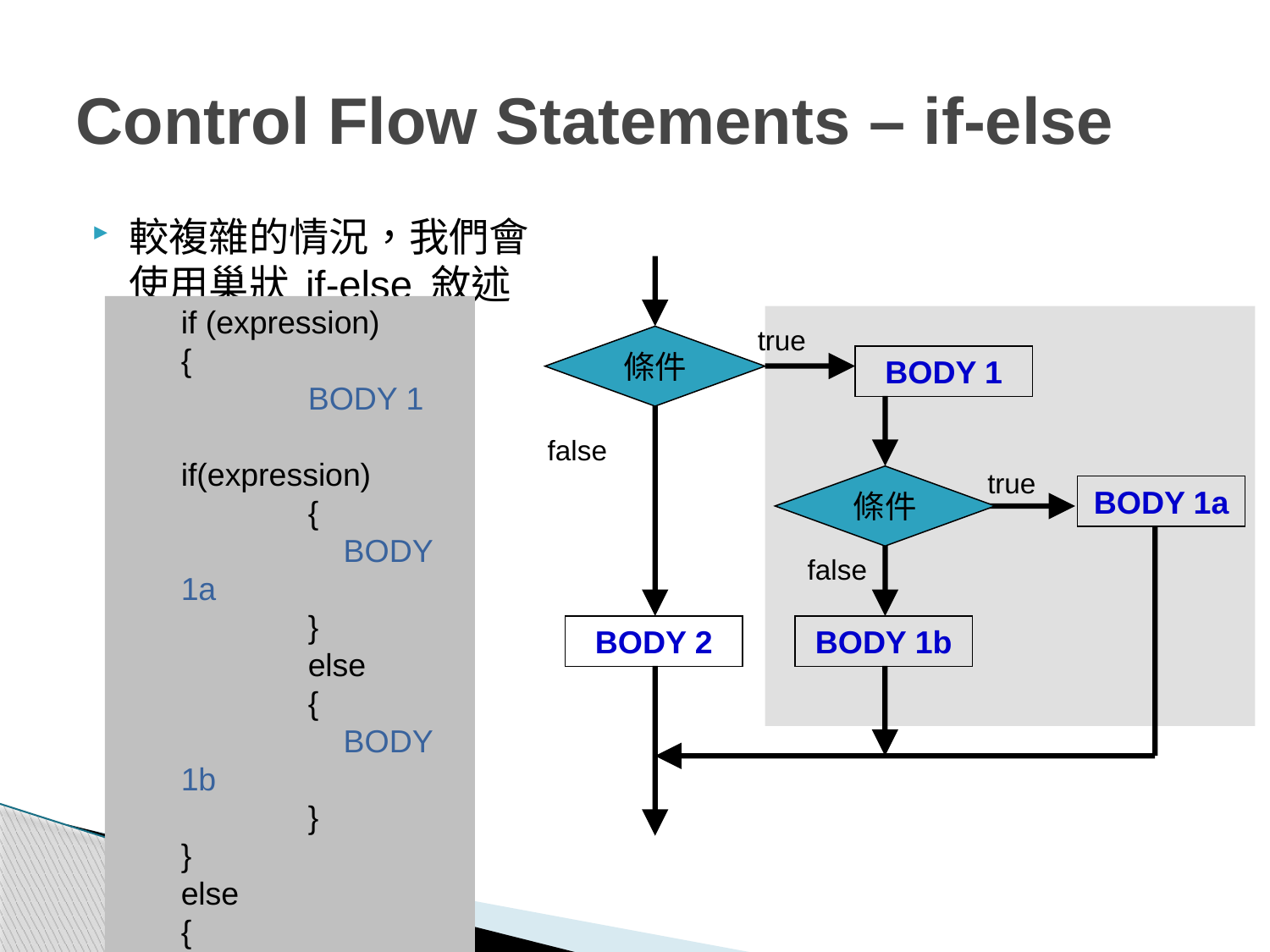

# Control Flow Statements – if-else
較複雜的情況，我們會使用巢狀 if-else 敘述

if (expression)
{
	BODY 1
	if(expression)
	{
	    BODY 1a
	}
	else
	{
	    BODY 1b
	}
}
else
{
	BODY 2
}

true
條件
BODY 1

false
true
條件
BODY 1a

false

BODY 2
BODY 1b